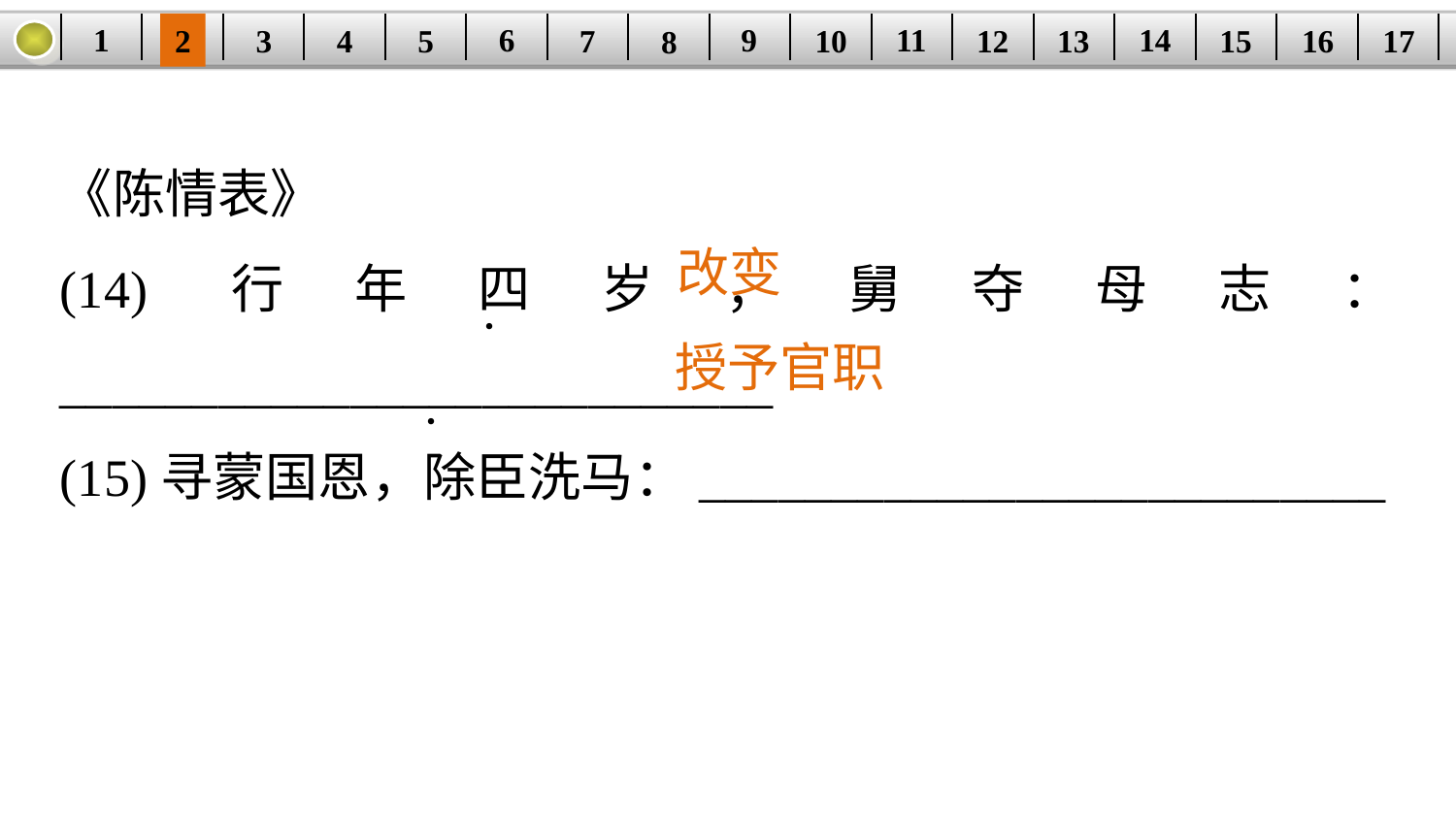

14
1
11
9
6
3
15
12
5
2
16
13
10
|  |  |  |  |  |  |  |  |  |  |  |  |  |  |  |  |  |
| --- | --- | --- | --- | --- | --- | --- | --- | --- | --- | --- | --- | --- | --- | --- | --- | --- |
7
4
17
8

《陈情表》
(14)行年四岁，舅夺母志：___________________________
(15)寻蒙国恩，除臣洗马：__________________________
改变
·
授予官职
·